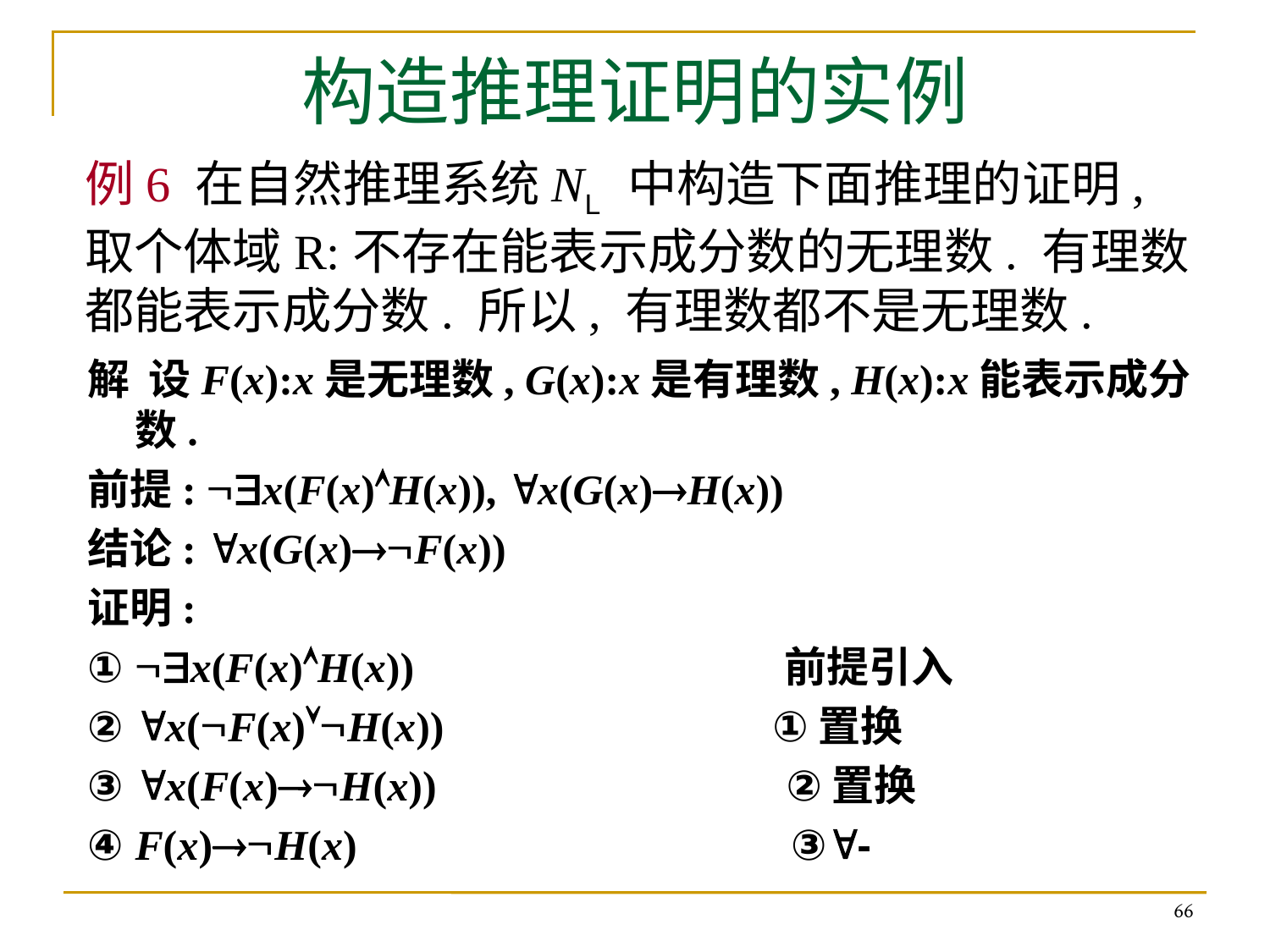

# 构造推理证明的实例
例6 在自然推理系统NL  中构造下面推理的证明, 取个体域R:不存在能表示成分数的无理数. 有理数都能表示成分数. 所以, 有理数都不是无理数.
解  设F(x):x是无理数, G(x):x是有理数, H(x):x能表示成分数.
前提: ¬∃x(F(x)∧H(x)), ∀x(G(x)→H(x))
结论: ∀x(G(x)→¬F(x))
证明:
① ¬∃x(F(x)∧H(x))                                  前提引入
② ∀x(¬F(x)∨¬H(x))                               ①置换
③ ∀x(F(x)→¬H(x))                                 ②置换
④ F(x)→¬H(x)                                         ③∀-
66